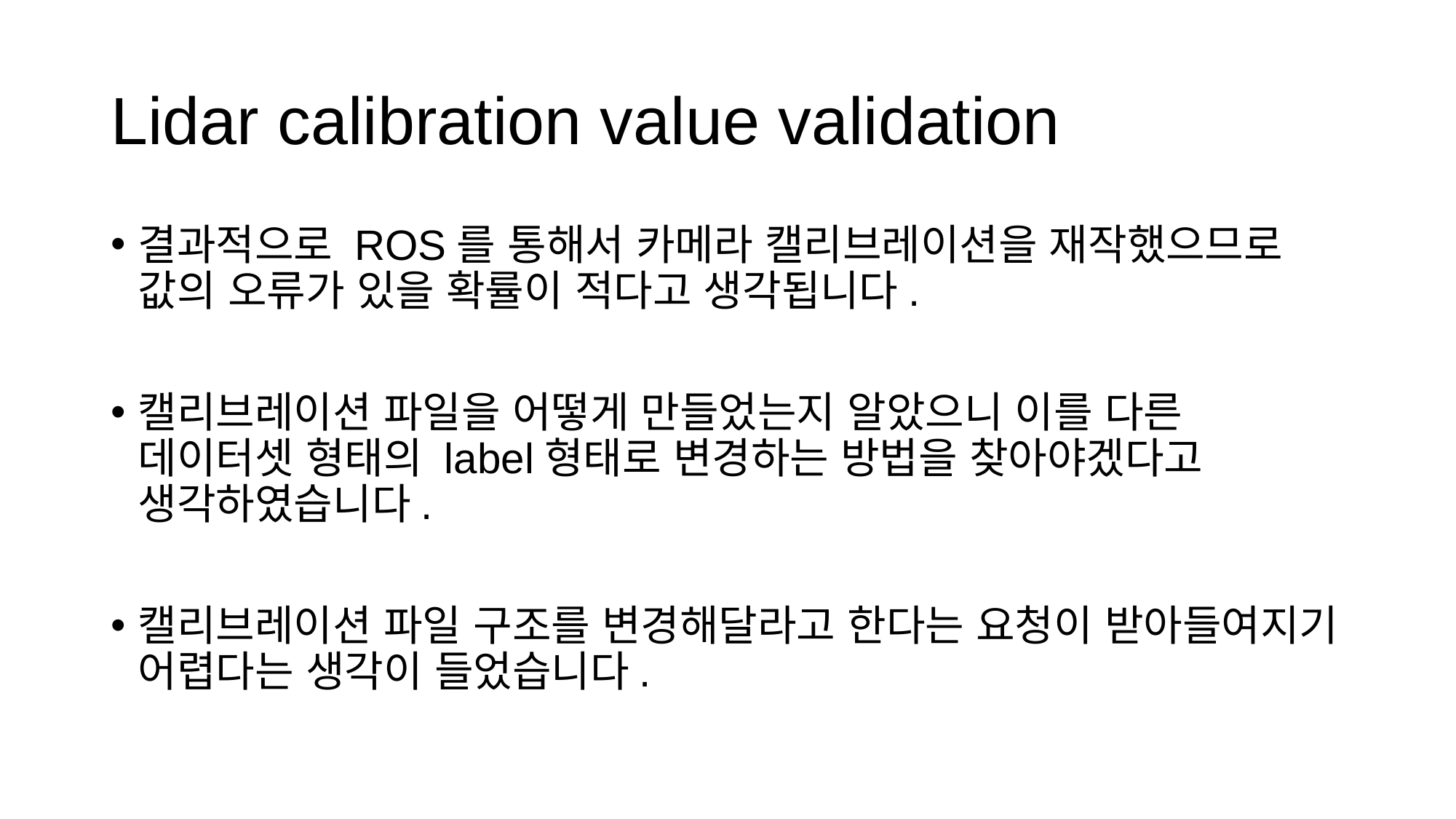

# Lidar calibration value validation
결과적으로 ROS를 통해서 카메라 캘리브레이션을 재작했으므로 값의 오류가 있을 확률이 적다고 생각됩니다.

캘리브레이션 파일을 어떻게 만들었는지 알았으니 이를 다른 데이터셋 형태의 label형태로 변경하는 방법을 찾아야겠다고 생각하였습니다.

캘리브레이션 파일 구조를 변경해달라고 한다는 요청이 받아들여지기 어렵다는 생각이 들었습니다.